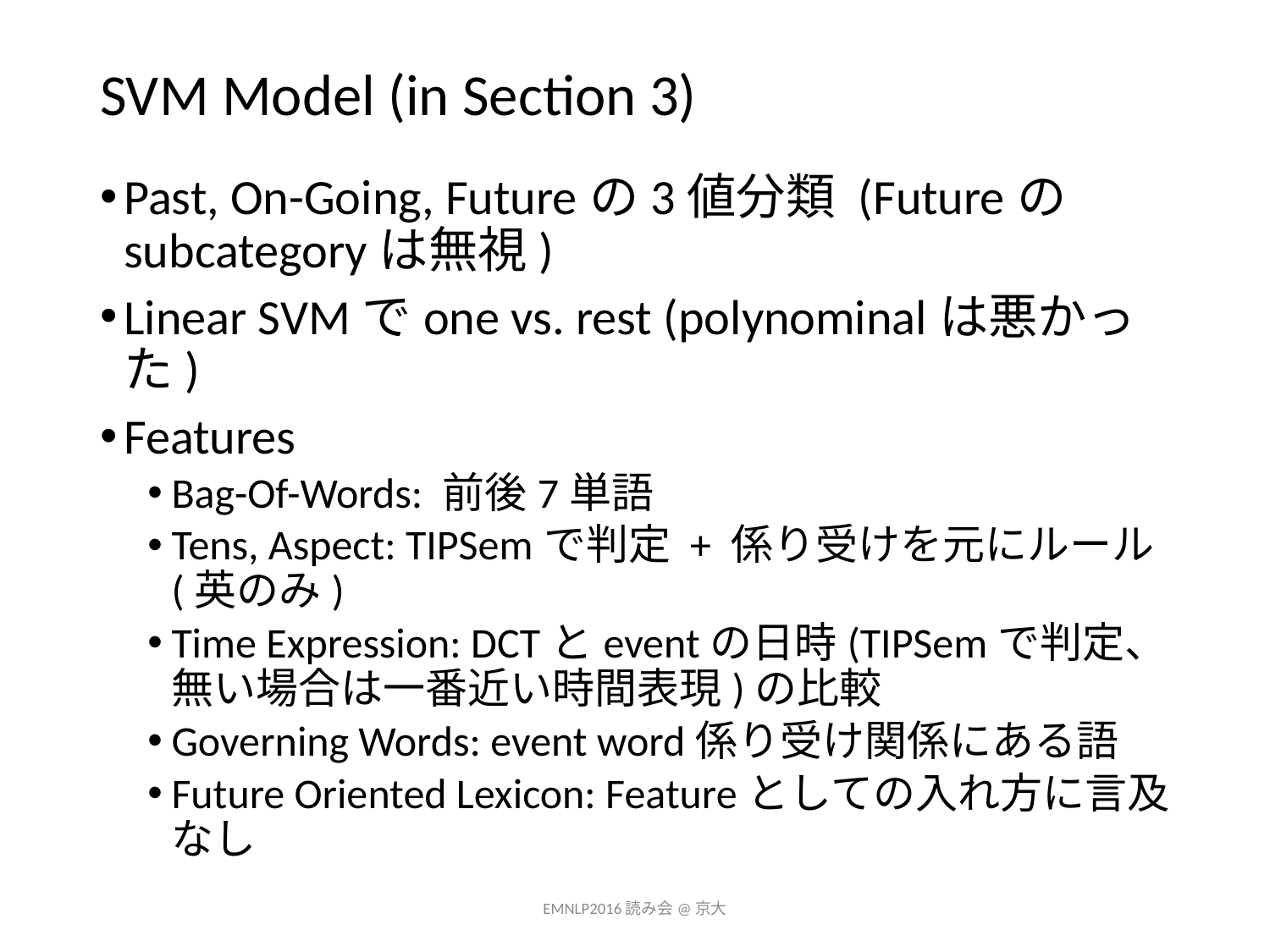

# SVM Model (in Section 3)
Past, On-Going, Futureの3値分類 (Futureのsubcategoryは無視)
Linear SVMでone vs. rest (polynominalは悪かった)
Features
Bag-Of-Words: 前後7単語
Tens, Aspect: TIPSemで判定 + 係り受けを元にルール(英のみ)
Time Expression: DCTとeventの日時(TIPSemで判定、無い場合は一番近い時間表現)の比較
Governing Words: event word係り受け関係にある語
Future Oriented Lexicon: Featureとしての入れ方に言及なし

EMNLP2016読み会@京大